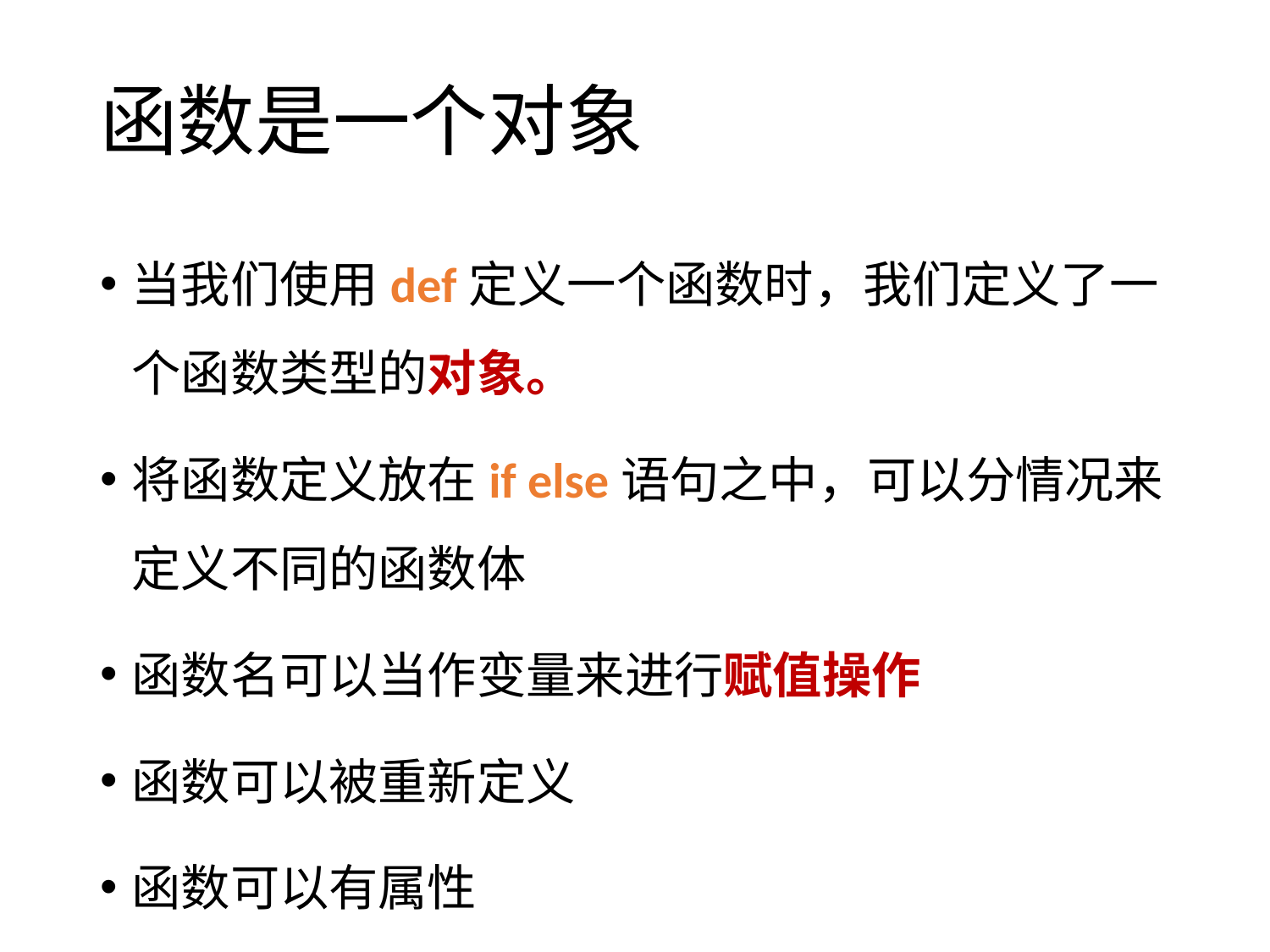

# 函数是一个对象
当我们使用def定义一个函数时，我们定义了一个函数类型的对象。
将函数定义放在if else语句之中，可以分情况来定义不同的函数体
函数名可以当作变量来进行赋值操作
函数可以被重新定义
函数可以有属性